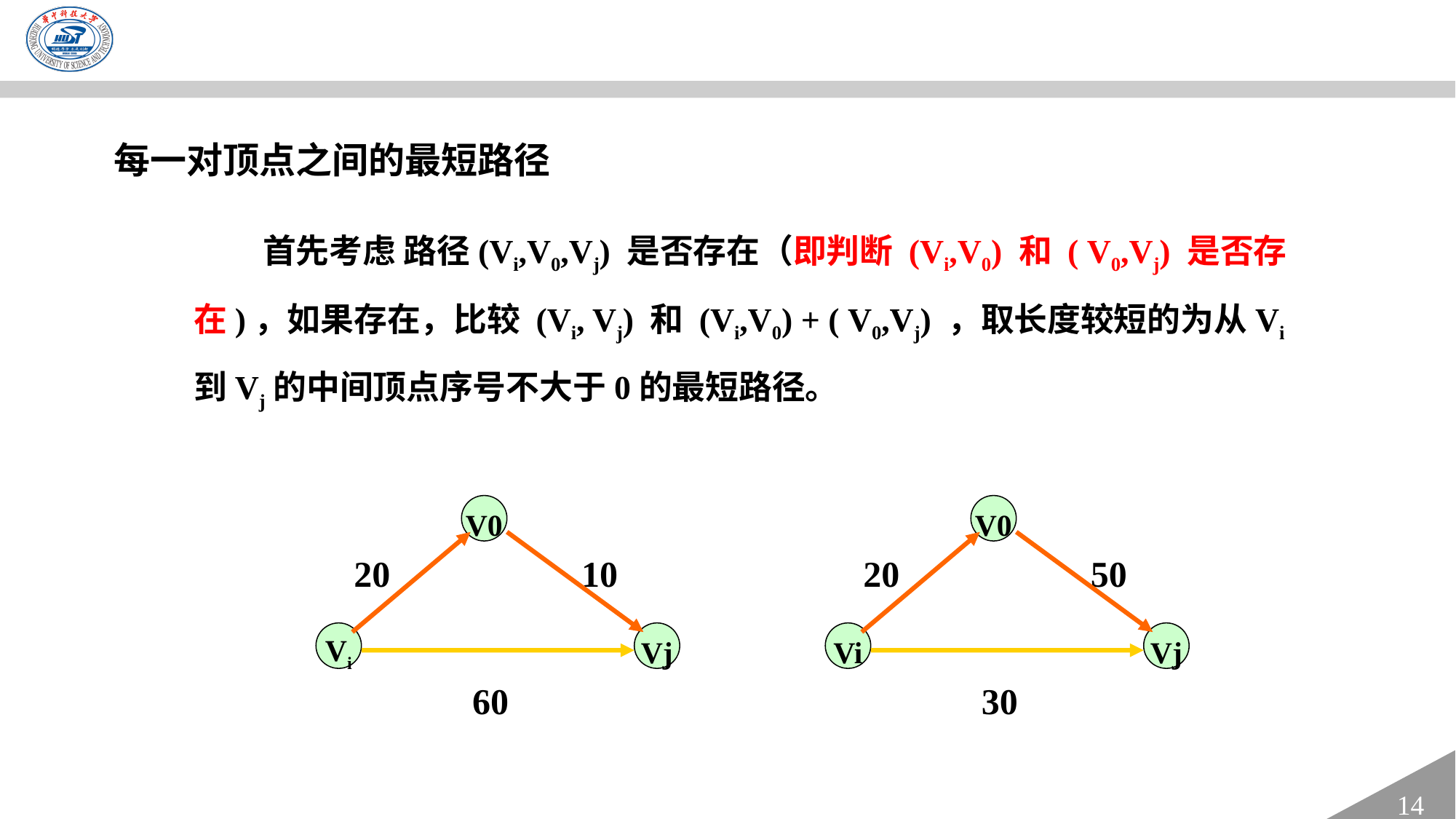

每一对顶点之间的最短路径
        首先考虑 路径(Vi,V0,Vj) 是否存在（即判断 (Vi,V0) 和 ( V0,Vj) 是否存在)，如果存在，比较 (Vi, Vj) 和 (Vi,V0) + ( V0,Vj) ，取长度较短的为从Vi到Vj的中间顶点序号不大于0的最短路径。
V0
V0
20

10
20

50
Vi
Vj
Vi
Vj

60
30